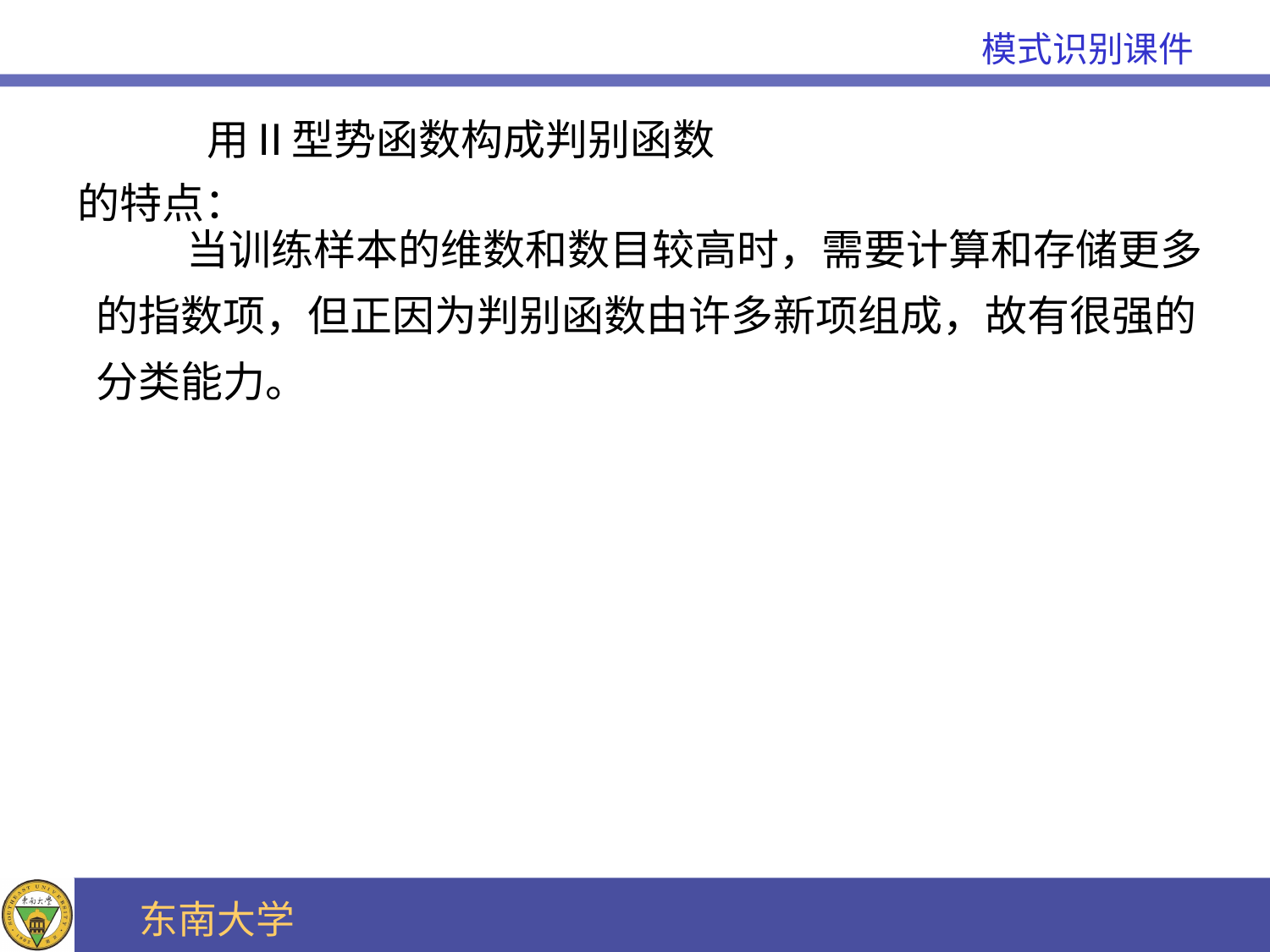

用Ⅱ型势函数构成判别函数的特点：
    当训练样本的维数和数目较高时，需要计算和存储更多的指数项，但正因为判别函数由许多新项组成，故有很强的分类能力。